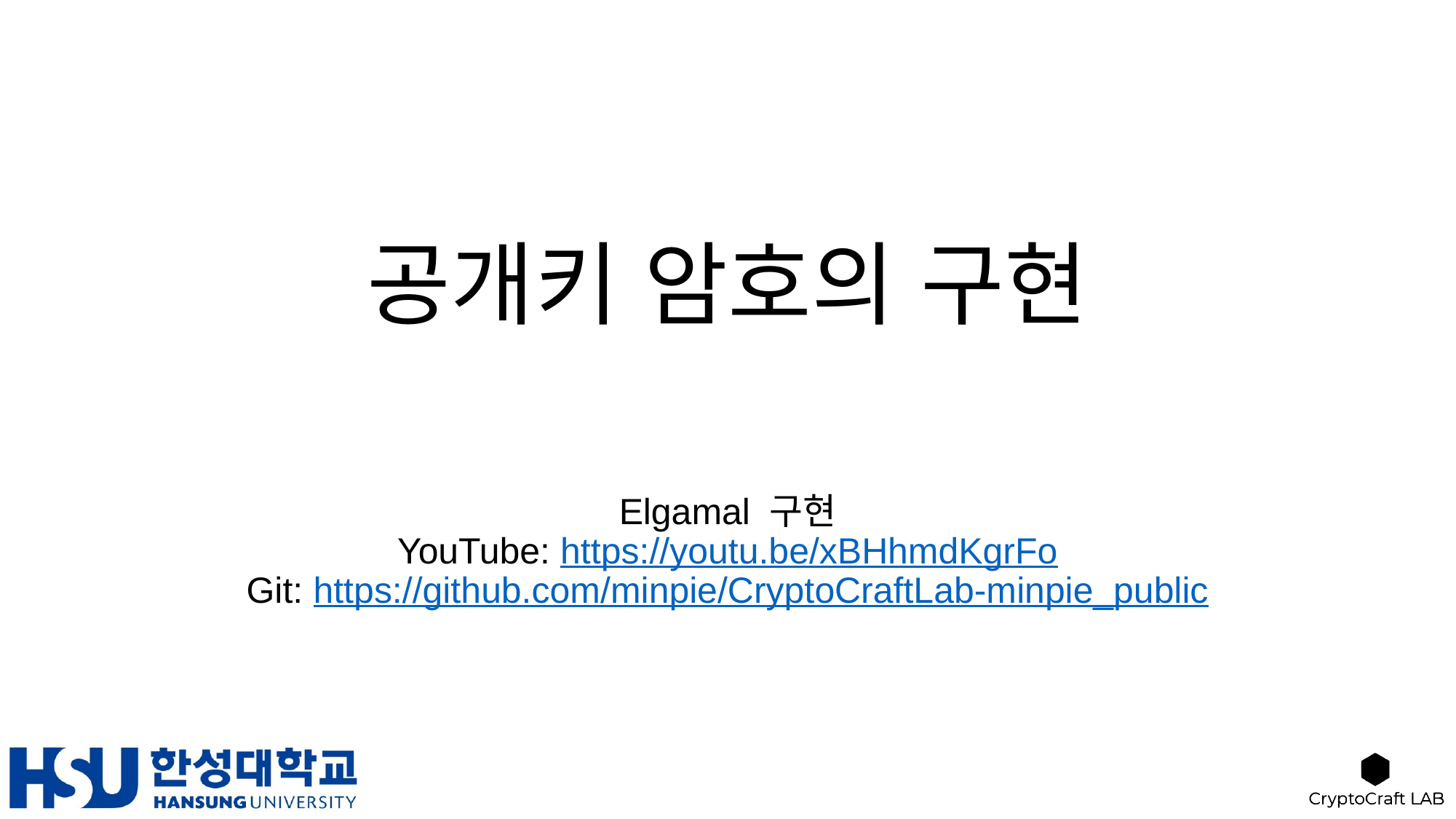

# 공개키 암호의 구현
Elgamal 구현
YouTube: https://youtu.be/xBHhmdKgrFo
Git: https://github.com/minpie/CryptoCraftLab-minpie_public